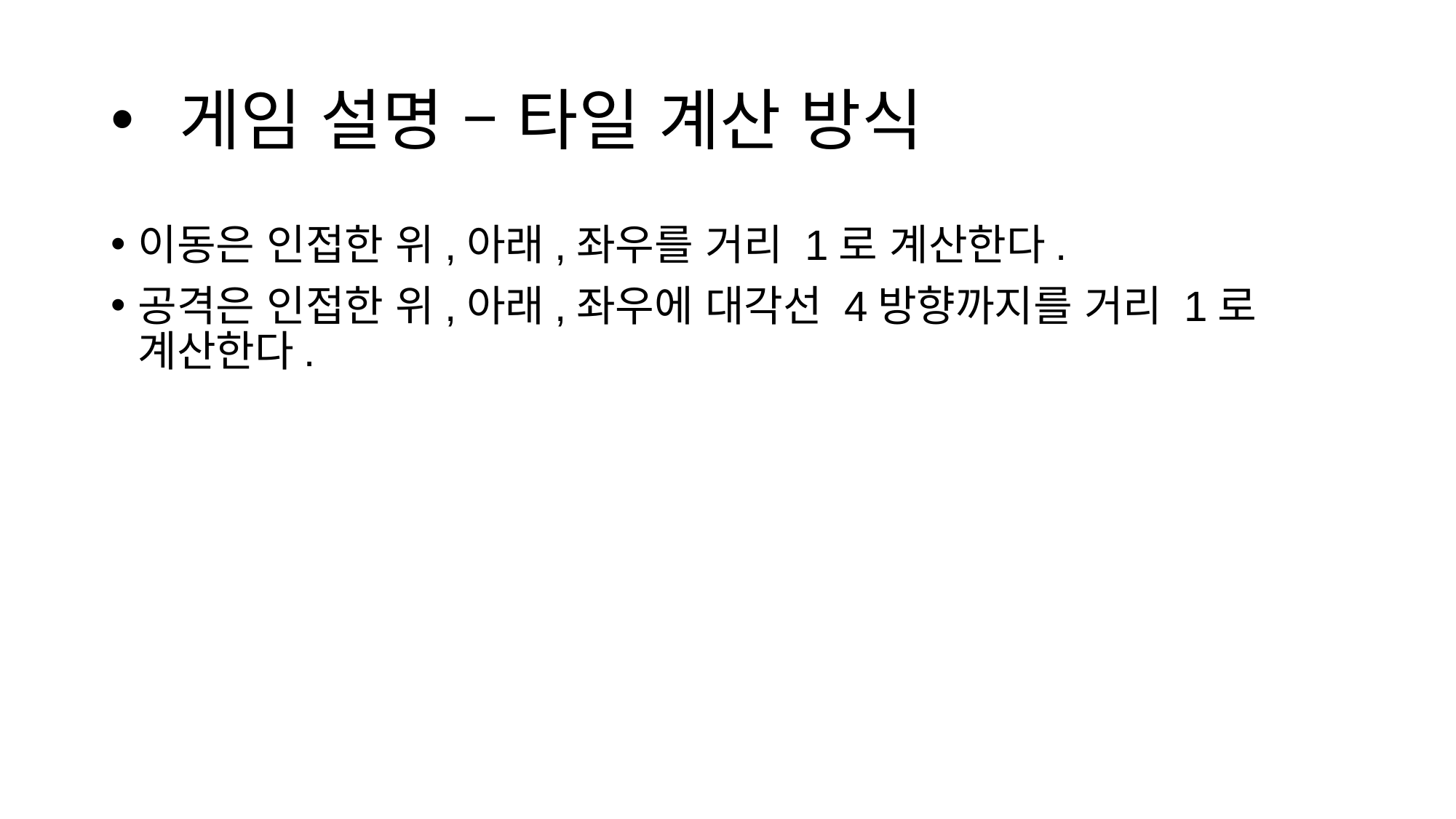

# 게임 설명 – 타일 계산 방식
이동은 인접한 위,아래,좌우를 거리 1로 계산한다.
공격은 인접한 위,아래,좌우에 대각선 4방향까지를 거리 1로 계산한다.